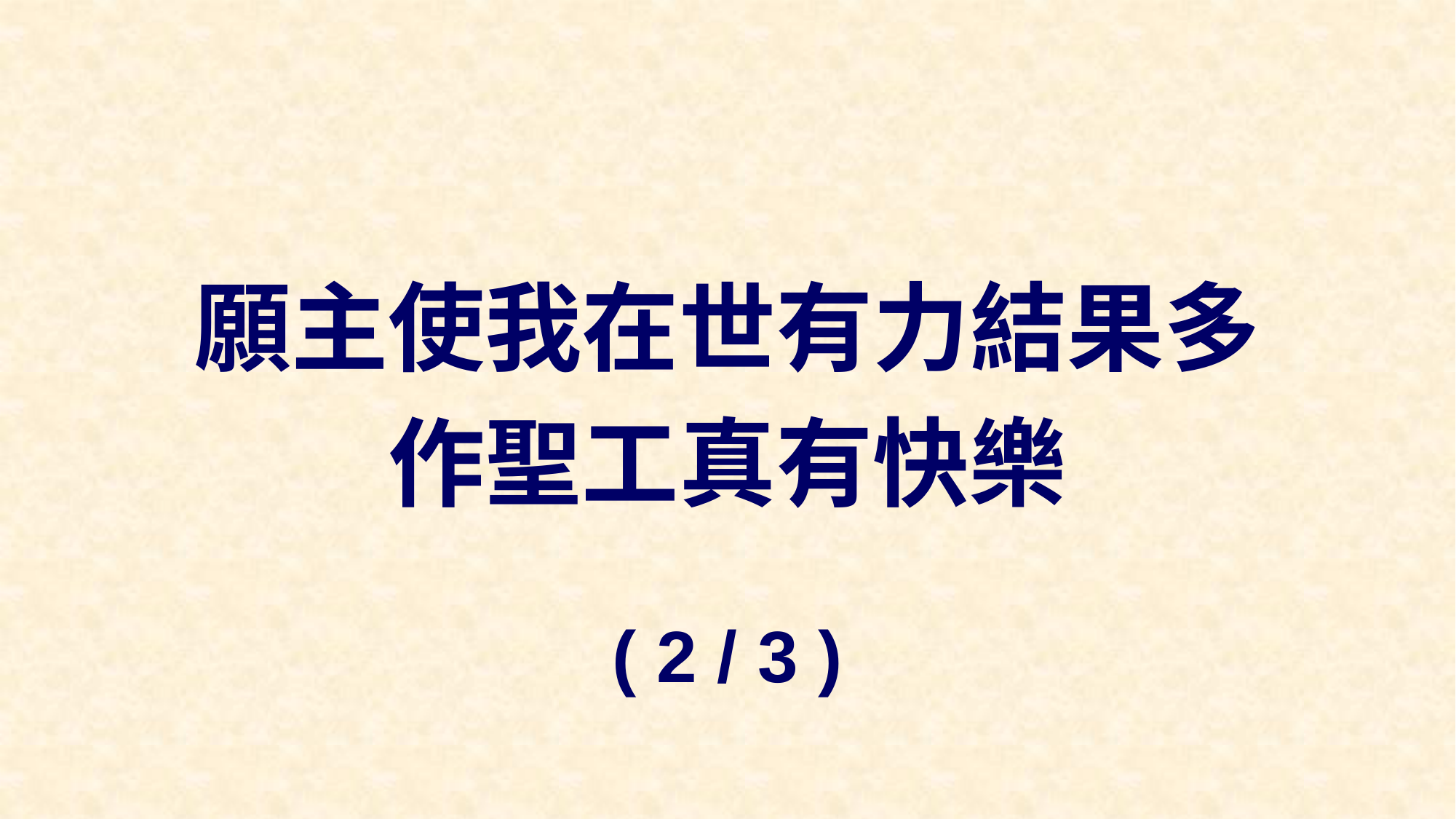

願主使我在世有力結果多
作聖工真有快樂
( 2 / 3 )